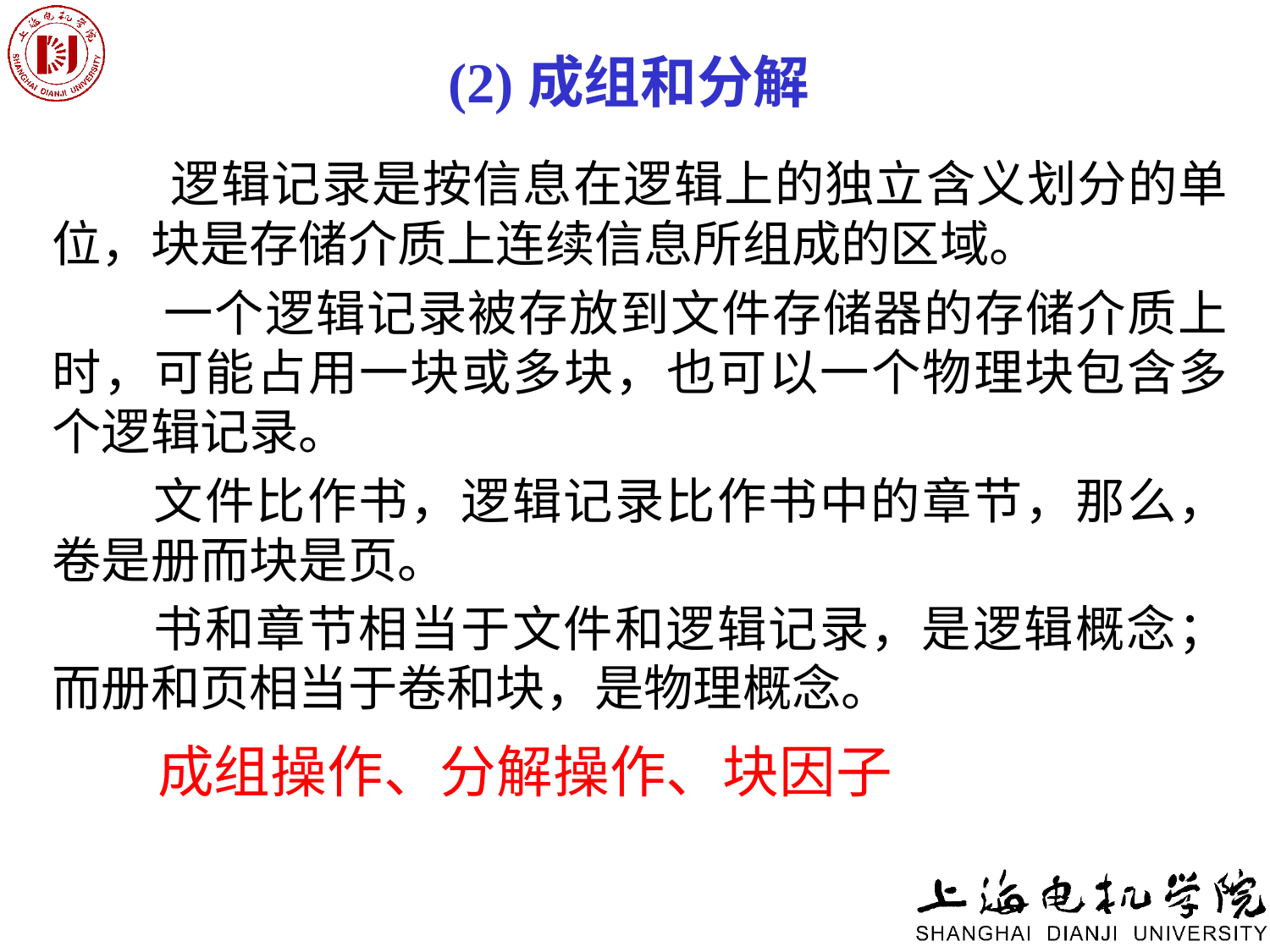

# (2)成组和分解
    逻辑记录是按信息在逻辑上的独立含义划分的单位，块是存储介质上连续信息所组成的区域。
    一个逻辑记录被存放到文件存储器的存储介质上时，可能占用一块或多块，也可以一个物理块包含多个逻辑记录。
   文件比作书，逻辑记录比作书中的章节，那么，卷是册而块是页。
   书和章节相当于文件和逻辑记录，是逻辑概念；而册和页相当于卷和块，是物理概念。
  成组操作、分解操作、块因子